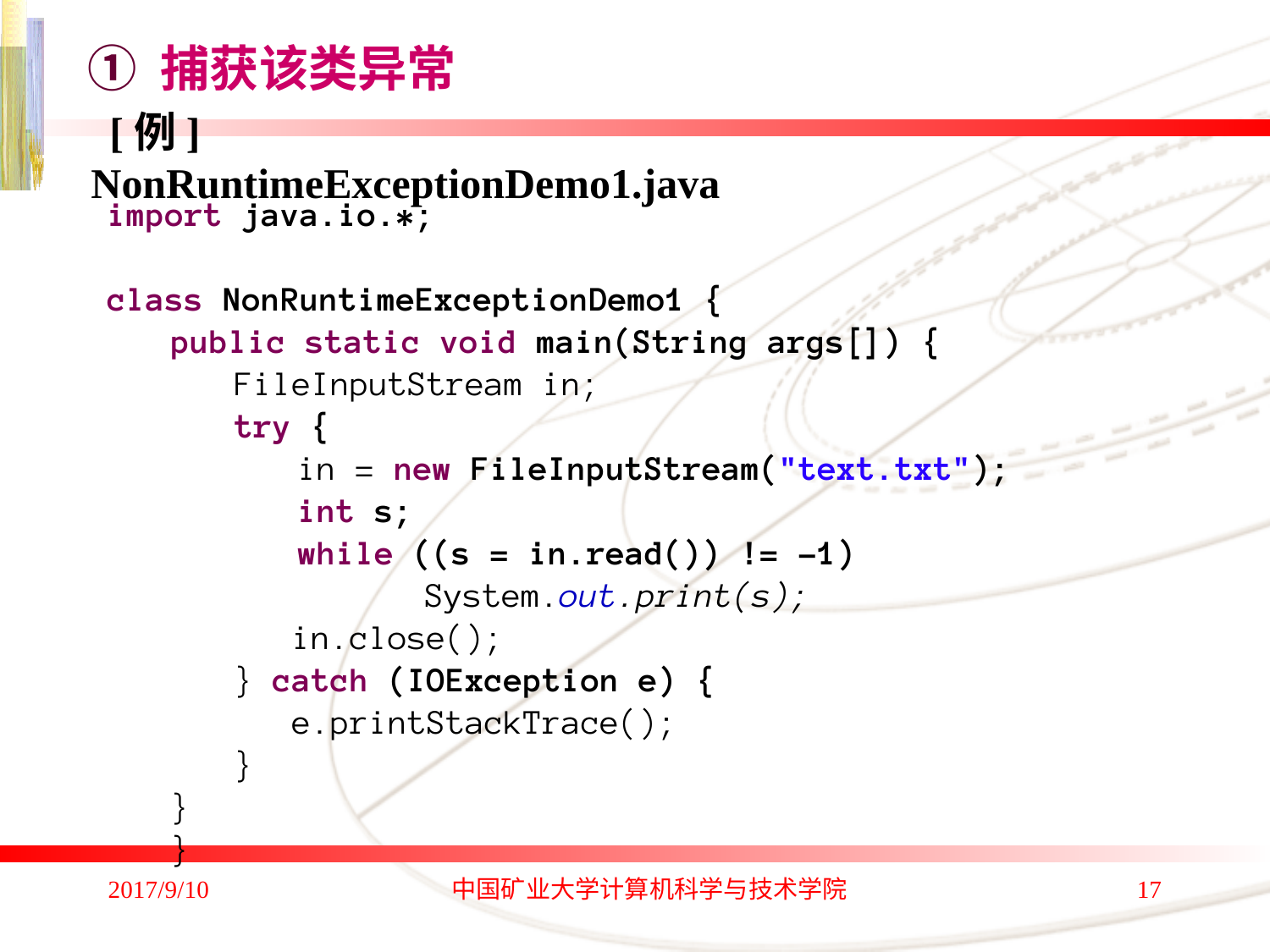

① 捕获该类异常
[例] NonRuntimeExceptionDemo1.java
import java.io.*;

class NonRuntimeExceptionDemo1 {
public static void main(String args[]) {
FileInputStream in;
try {
in = new FileInputStream("text.txt");
int s;
while ((s = in.read()) != -1)
	System.out.print(s);
   in.close();
} catch (IOException e) {
   e.printStackTrace();
}
}
}
2017/9/10
中国矿业大学计算机科学与技术学院
17